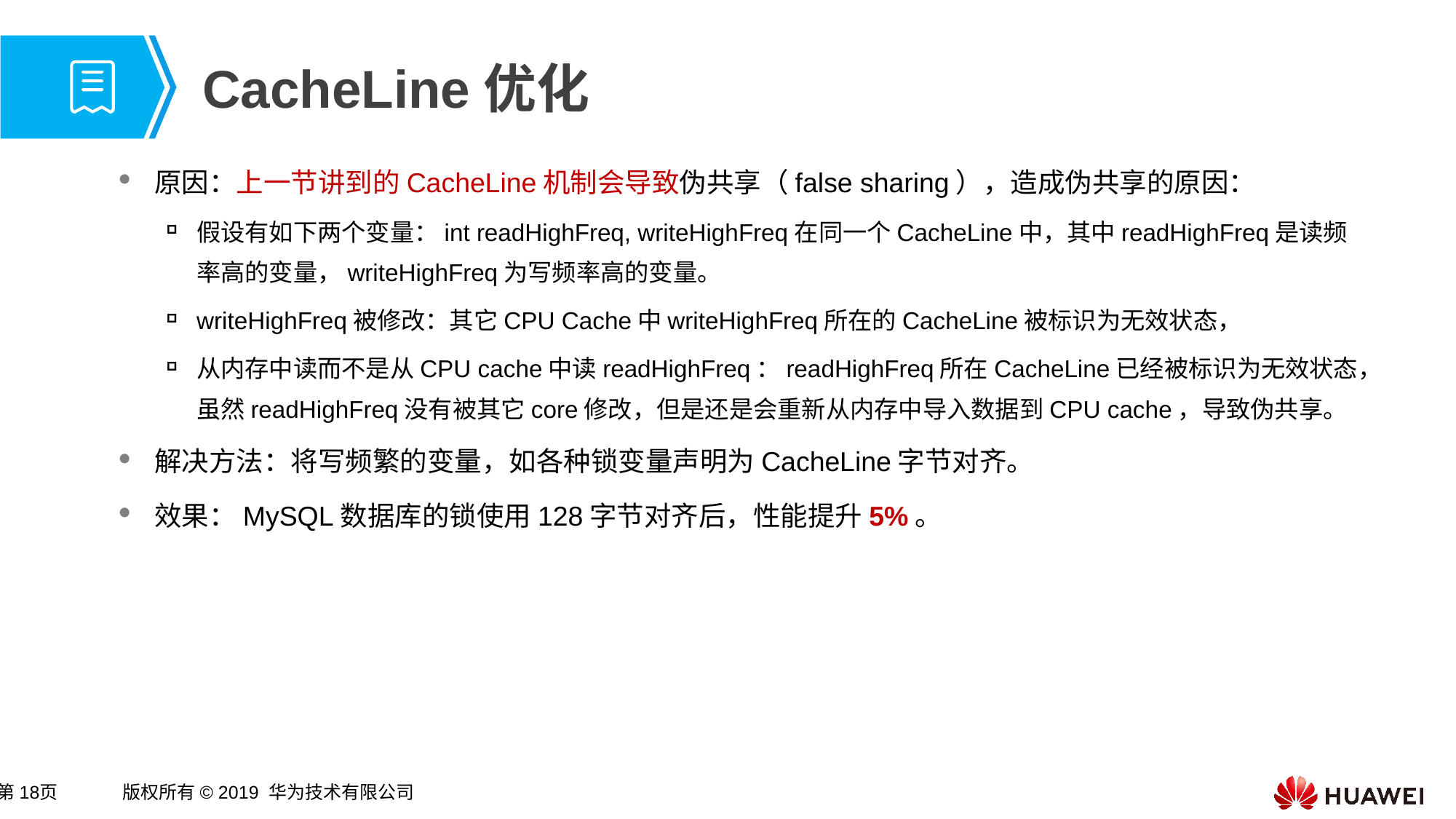

# CacheLine优化
原因：上一节讲到的CacheLine机制会导致伪共享（false sharing），造成伪共享的原因：
假设有如下两个变量：int readHighFreq, writeHighFreq在同一个CacheLine中，其中readHighFreq是读频率高的变量，writeHighFreq为写频率高的变量。
writeHighFreq被修改：其它CPU Cache中writeHighFreq所在的CacheLine被标识为无效状态，
从内存中读而不是从CPU cache中读readHighFreq：readHighFreq所在CacheLine已经被标识为无效状态，虽然readHighFreq没有被其它core修改，但是还是会重新从内存中导入数据到CPU cache，导致伪共享。
解决方法：将写频繁的变量，如各种锁变量声明为CacheLine字节对齐。
效果：MySQL数据库的锁使用128字节对齐后，性能提升5%。